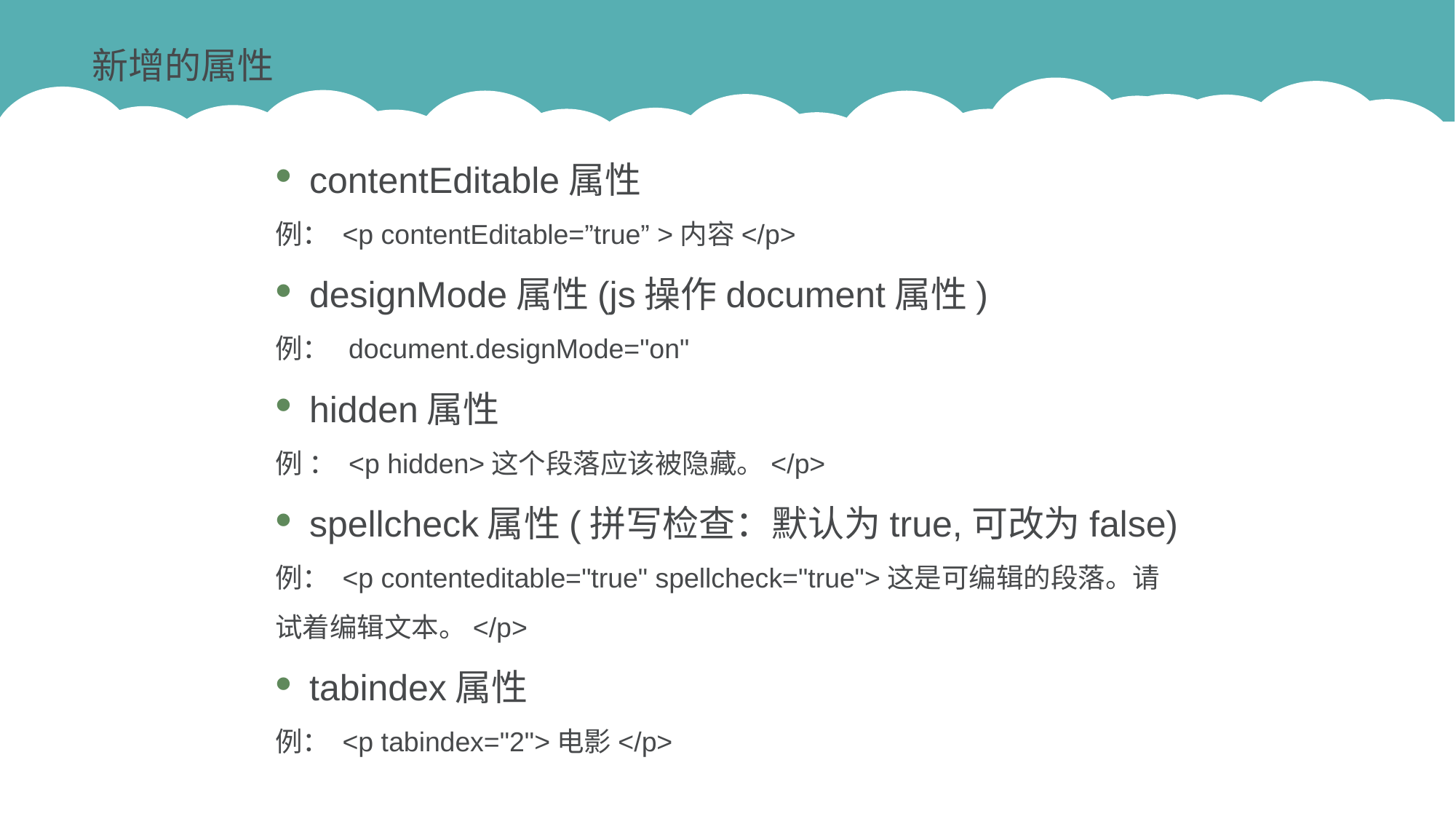

新增的属性
contentEditable属性
例： <p contentEditable=”true” >内容</p>
designMode属性(js操作document属性)
例：  document.designMode="on"
hidden属性
例 ： <p hidden>这个段落应该被隐藏。</p>
spellcheck属性(拼写检查：默认为true,可改为false)
例： <p contenteditable="true" spellcheck="true">这是可编辑的段落。请试着编辑文本。</p>
tabindex属性
例： <p tabindex="2">电影</p>